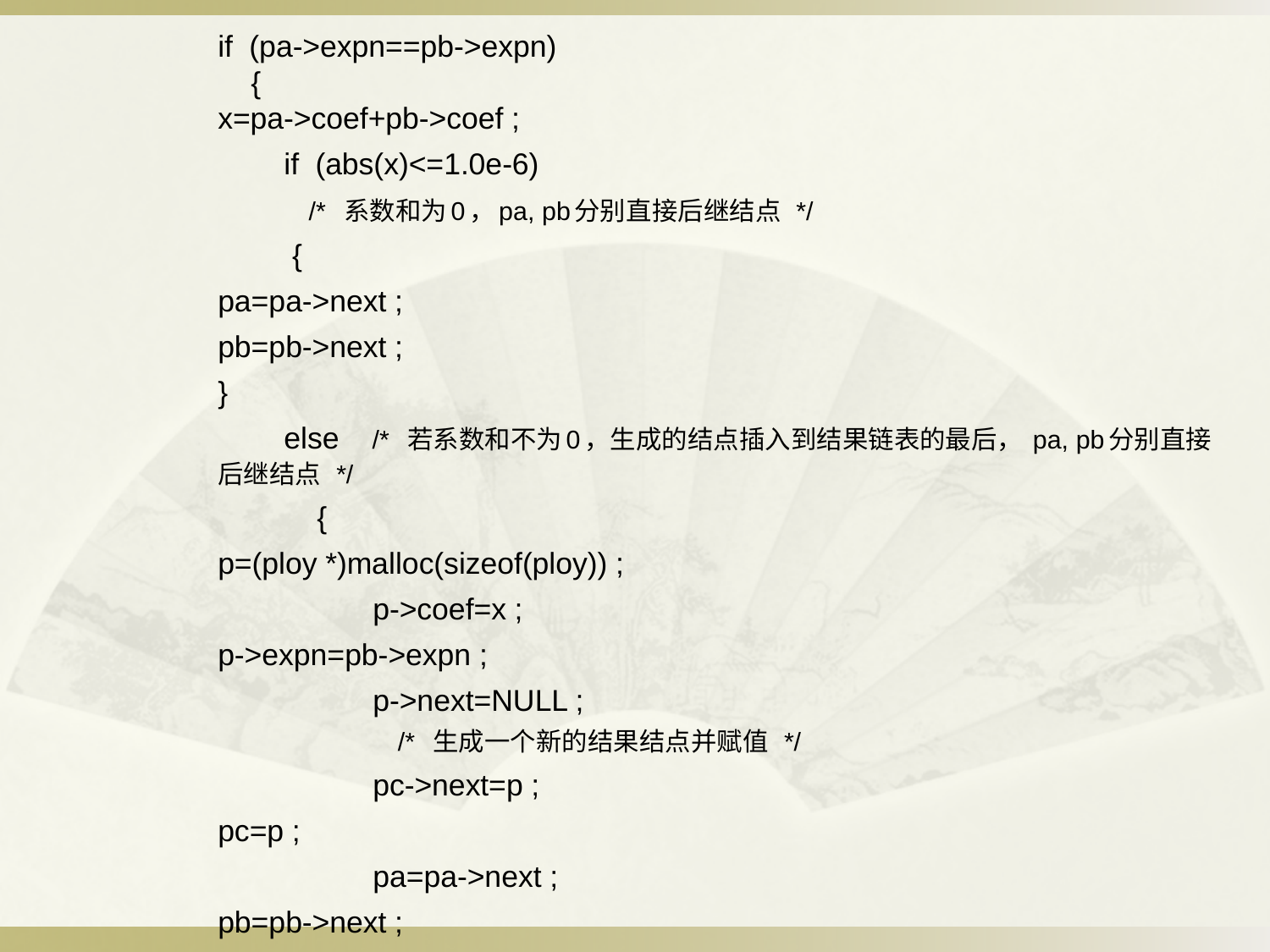

# if  (pa->expn==pb->expn)
    {
		x=pa->coef+pb->coef ;
        if  (abs(x)<=1.0e-6)
           /*  系数和为0，pa, pb分别直接后继结点  */
         {
			pa=pa->next ;
			pb=pb->next ;
		}
        else    /*  若系数和不为0，生成的结点插入到结果链表的最后， pa, pb分别直接后继结点  */
            {
			p=(ploy *)malloc(sizeof(ploy)) ;
                	p->coef=x ;
			p->expn=pb->expn ;
                 	p->next=NULL ;
                         /*  生成一个新的结果结点并赋值  */
                 	pc->next=p ;
			pc=p ;
                 	pa=pa->next ;
			pb=pb->next ;